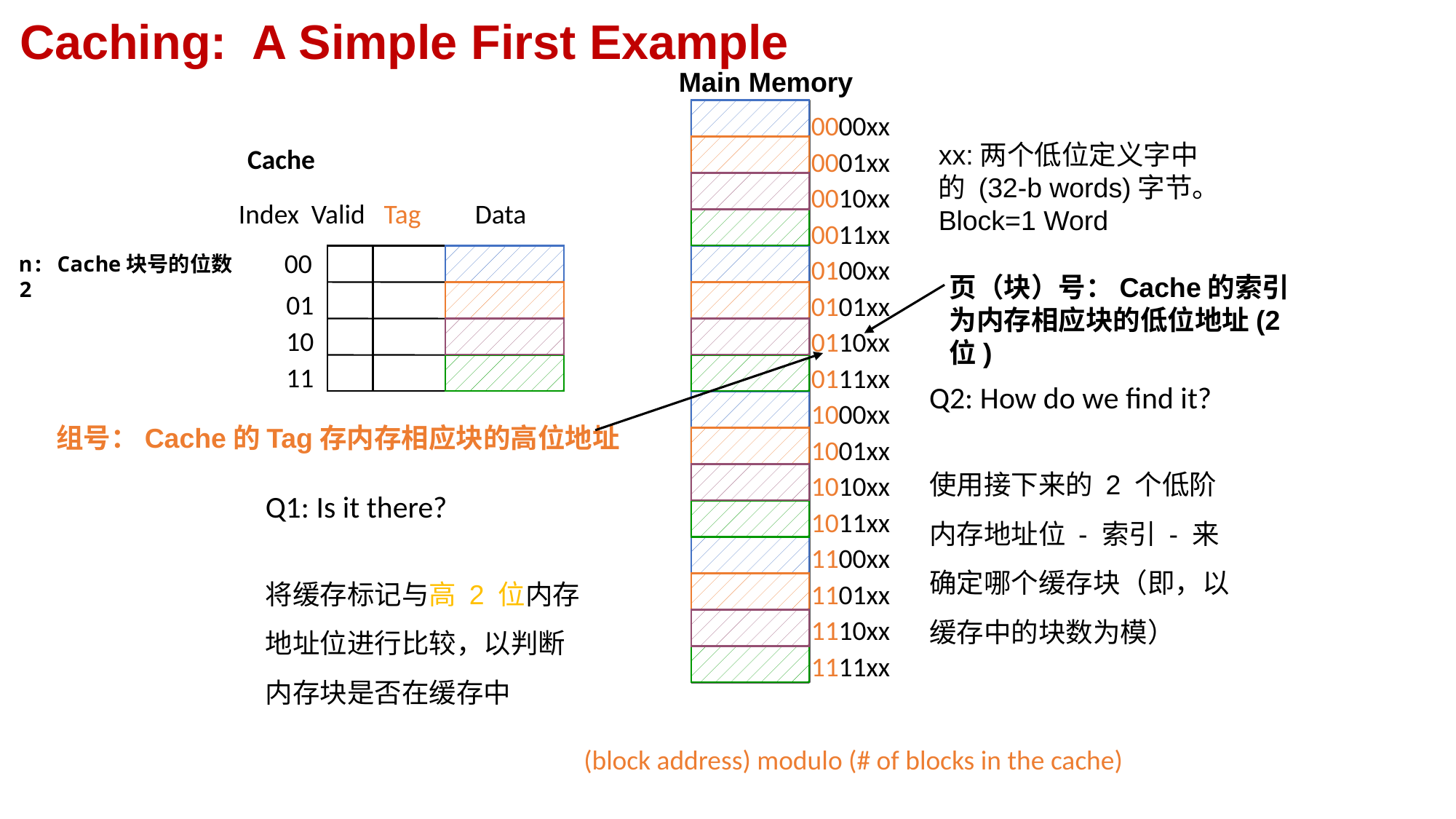

# Caching:  A Simple First Example
Main Memory

0000xx
0001xx
0010xx
0011xx
0100xx
0101xx
0110xx
0111xx
1000xx
1001xx
1010xx
1011xx
1100xx
1101xx
1110xx
1111xx
xx:两个低位定义字中的 (32-b words)字节。Block=1 Word
Cache

Tag
Index
Valid
Data

00
n: Cache块号的位数2

页（块）号：Cache的索引为内存相应块的低位地址(2位)

01

10

11
Q2: How do we find it?

使用接下来的 2 个低阶内存地址位 - 索引 - 来确定哪个缓存块（即，以缓存中的块数为模）

组号：Cache的Tag存内存相应块的高位地址

Q1: Is it there?

将缓存标记与高 2 位内存地址位进行比较，以判断内存块是否在缓存中

(block address) modulo (# of blocks in the cache)